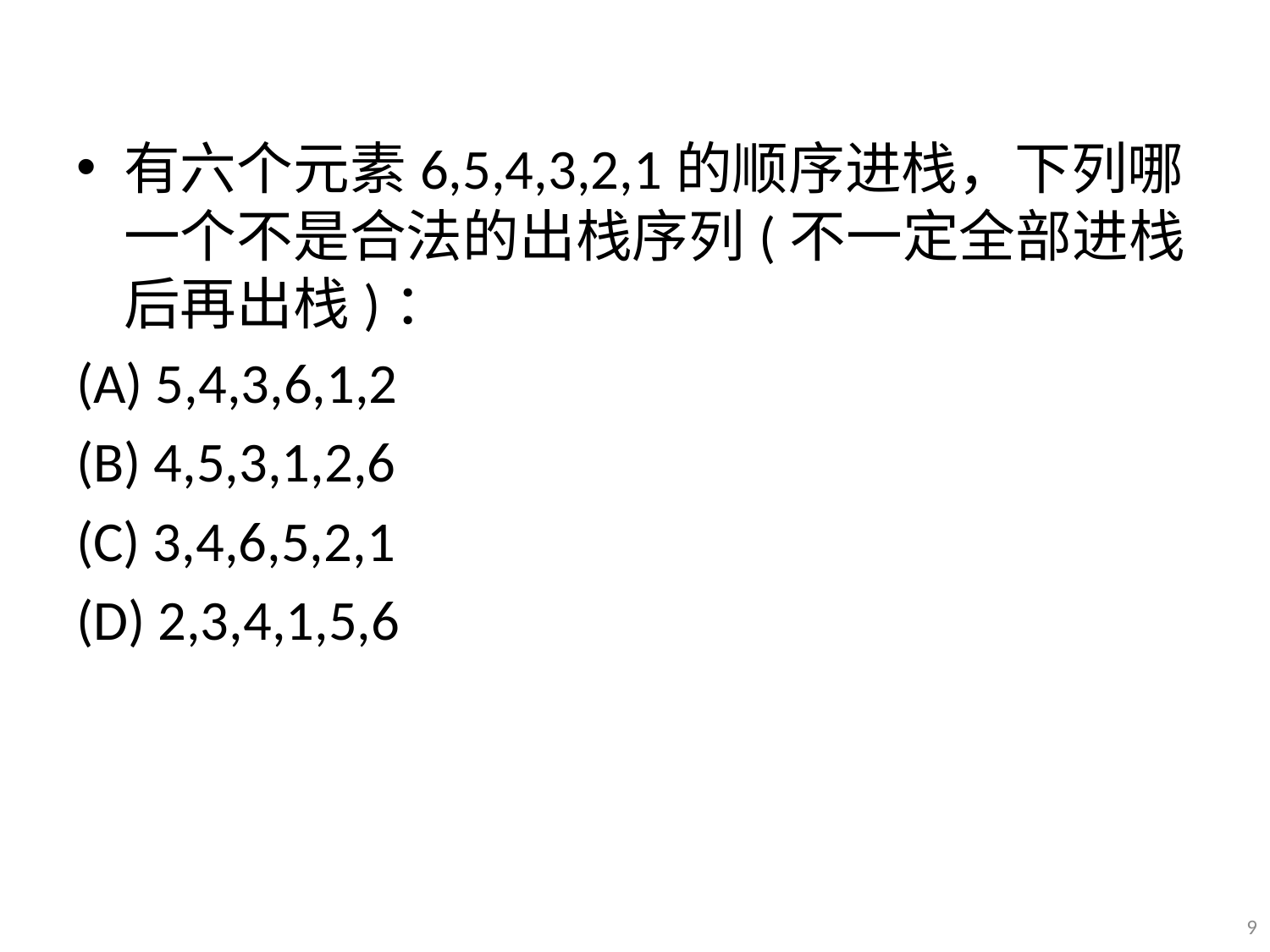

#
有六个元素6,5,4,3,2,1的顺序进栈，下列哪一个不是合法的出栈序列(不一定全部进栈后再出栈)：
(A) 5,4,3,6,1,2
(B) 4,5,3,1,2,6
(C) 3,4,6,5,2,1
(D) 2,3,4,1,5,6

9